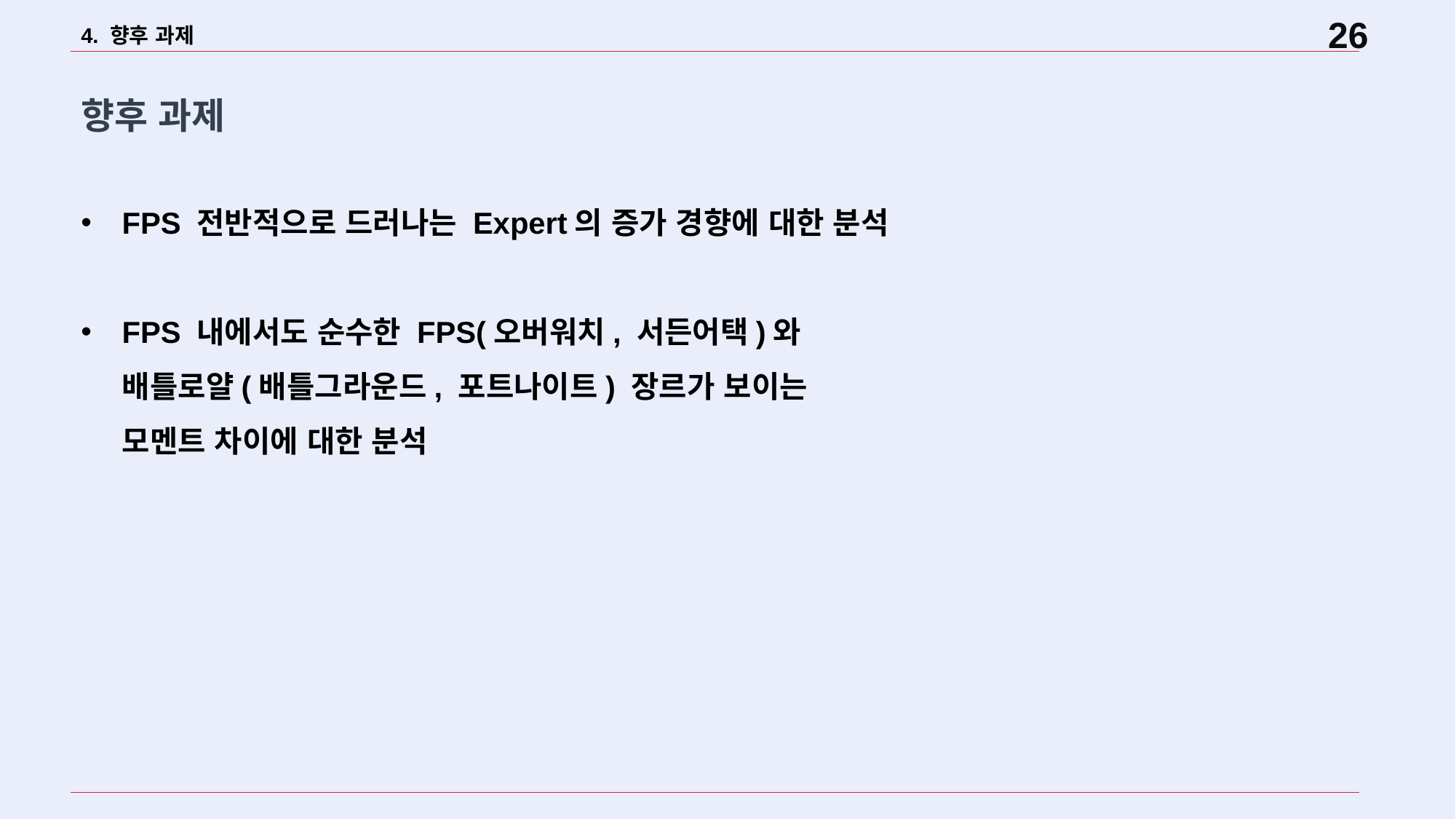

4. 향후 과제
향후 과제
FPS 전반적으로 드러나는 Expert의 증가 경향에 대한 분석

FPS 내에서도 순수한 FPS(오버워치, 서든어택)와
배틀로얄(배틀그라운드, 포트나이트) 장르가 보이는
모멘트 차이에 대한 분석